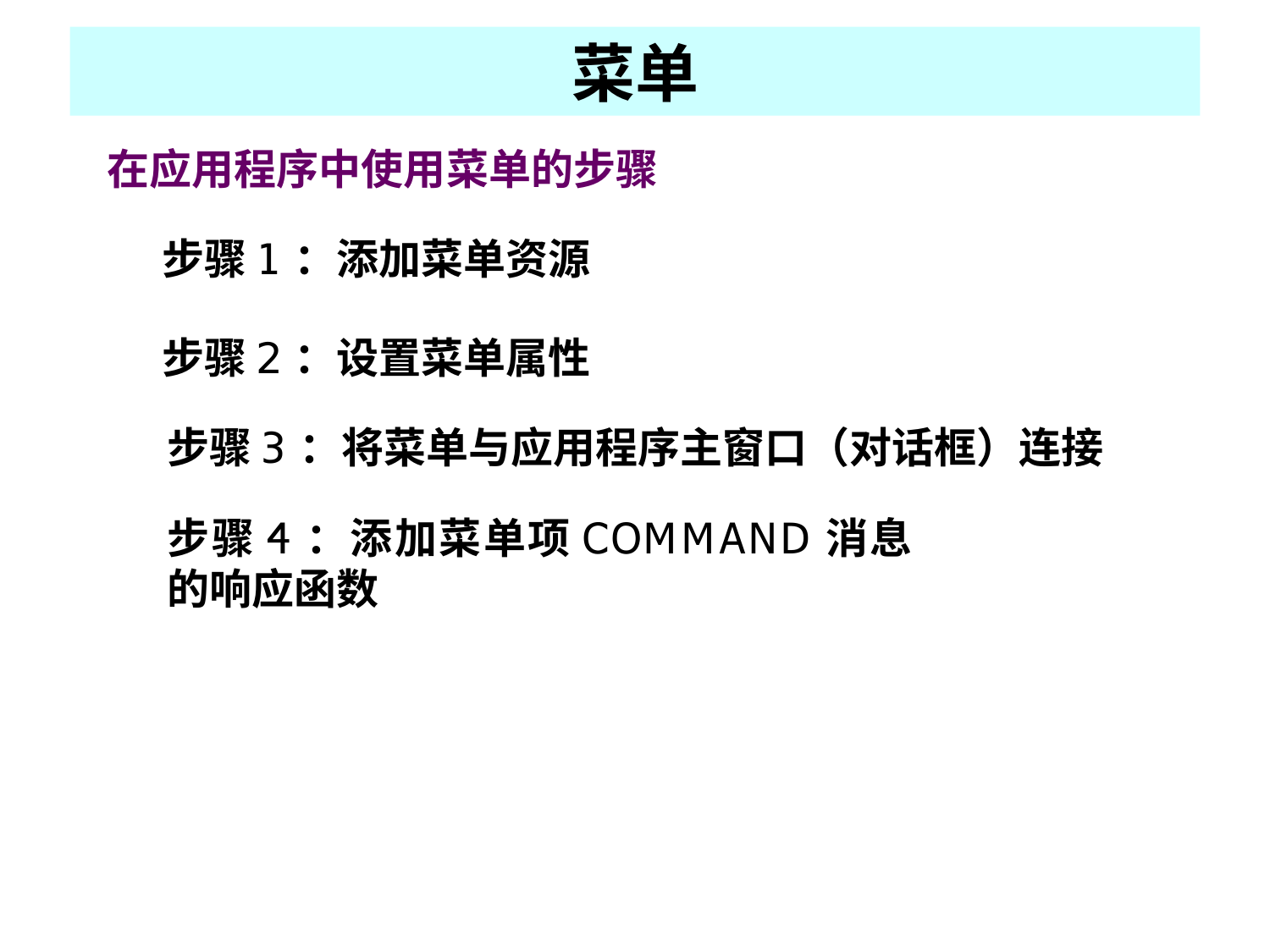

菜单
在应用程序中使用菜单的步骤
步骤1：添加菜单资源
步骤2：设置菜单属性
步骤3：将菜单与应用程序主窗口（对话框）连接
步骤4：添加菜单项COMMAND消息的响应函数